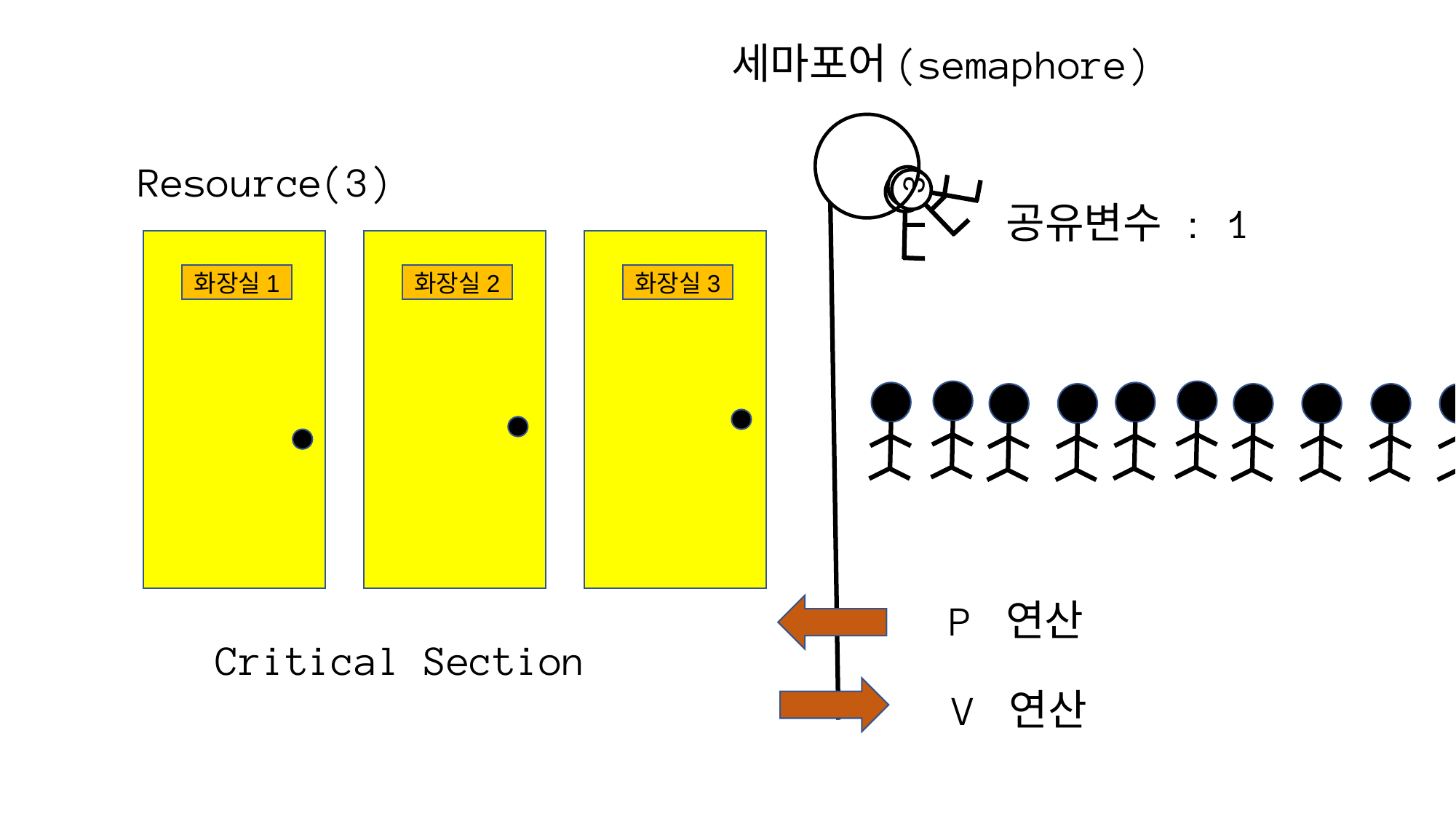

세마포어(semaphore)

Resource(3)
3
2
1
공유변수 : 1

화장실1
화장실2
화장실3

P 연산

Critical Section
V 연산